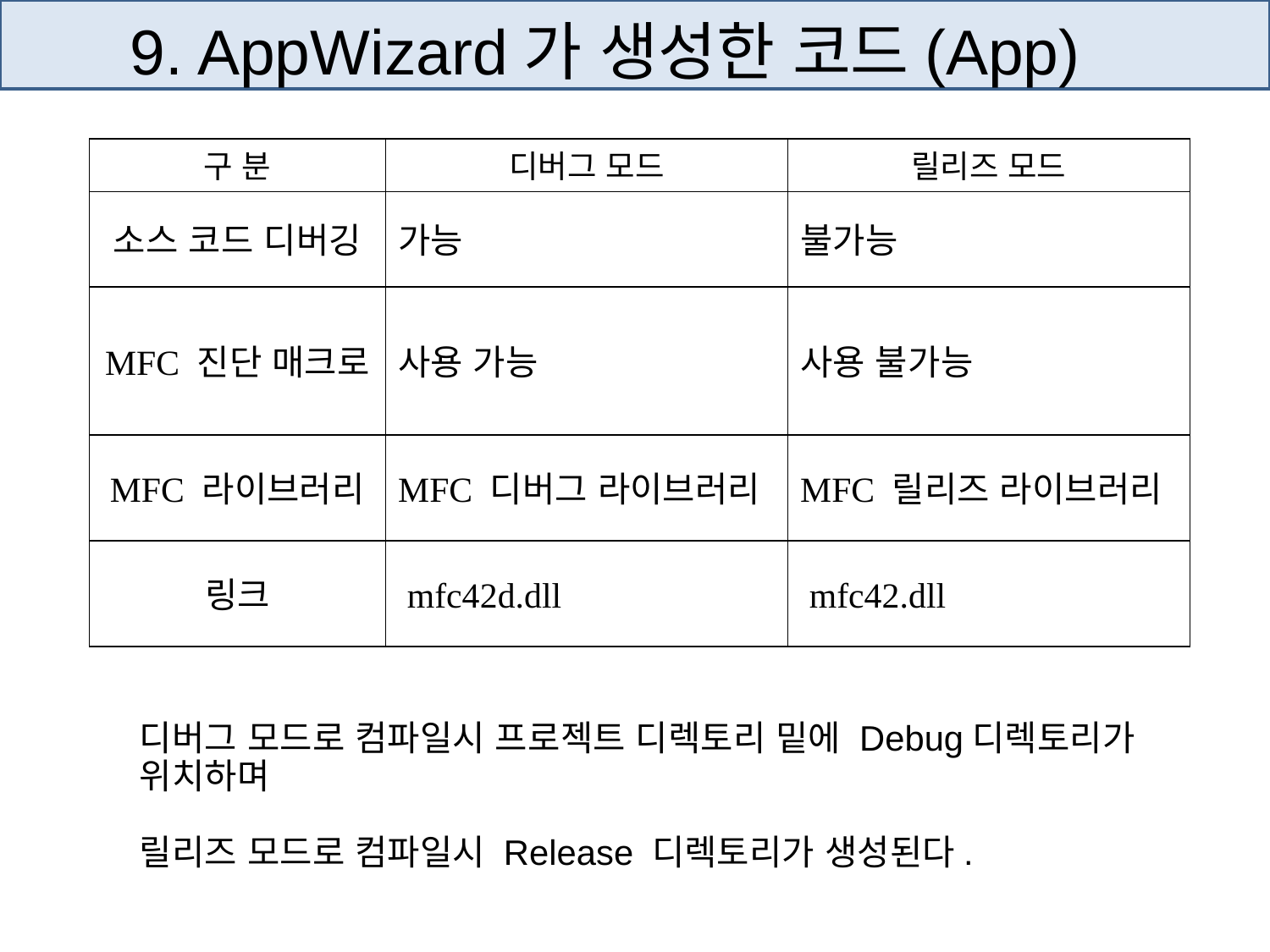

# 9. AppWizard가 생성한 코드(App)
구 분
디버그 모드
릴리즈 모드
소스 코드 디버깅
가능
불가능
MFC 진단 매크로
사용 가능
사용 불가능
MFC 라이브러리
MFC 디버그 라이브러리
MFC 릴리즈 라이브러리
링크
 mfc42d.dll
 mfc42.dll
디버그 모드로 컴파일시 프로젝트 디렉토리 밑에 Debug디렉토리가
위치하며

릴리즈 모드로 컴파일시 Release 디렉토리가 생성된다.